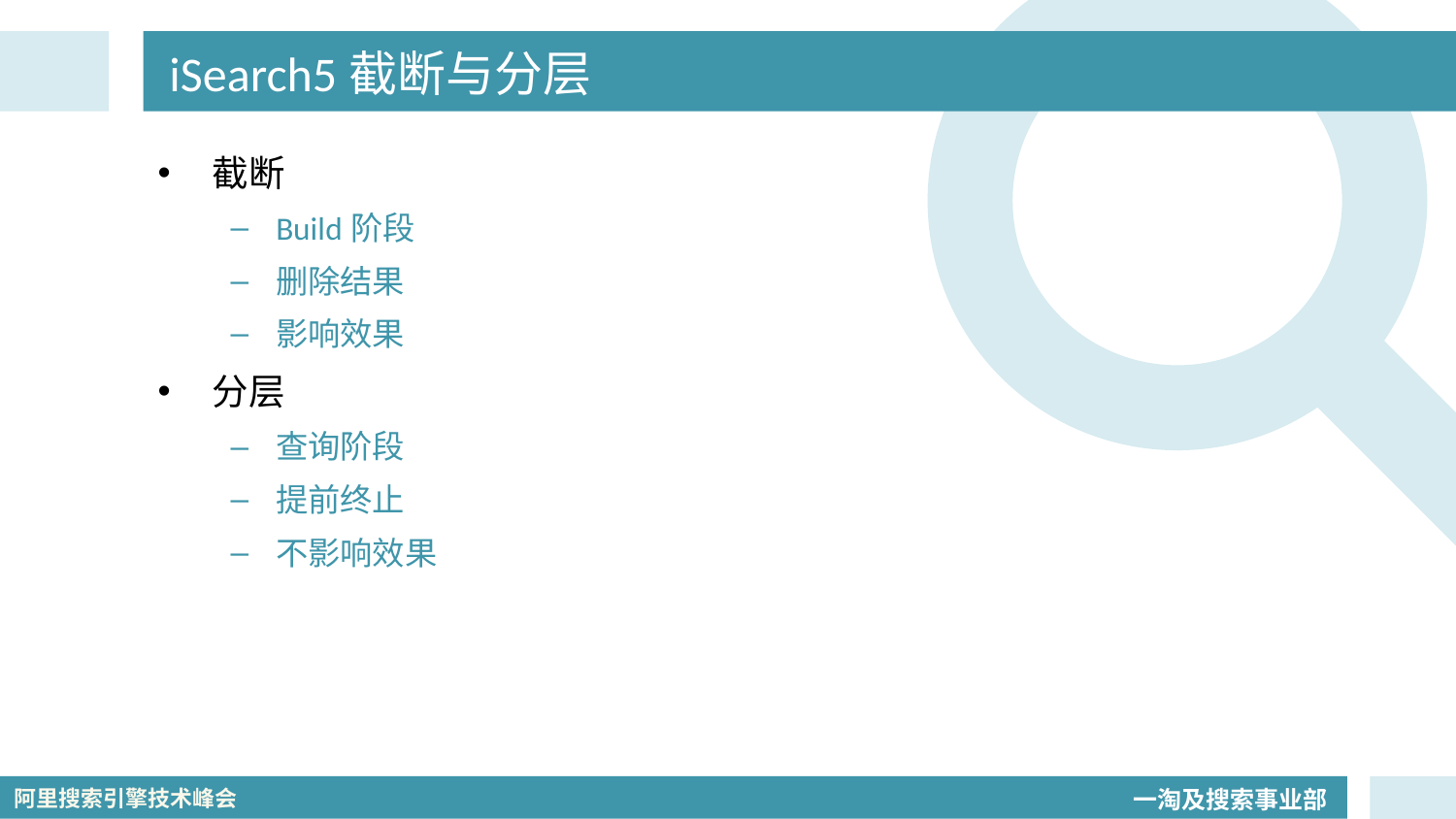

# iSearch5截断与分层
截断
Build阶段
删除结果
影响效果
分层
查询阶段
提前终止
不影响效果